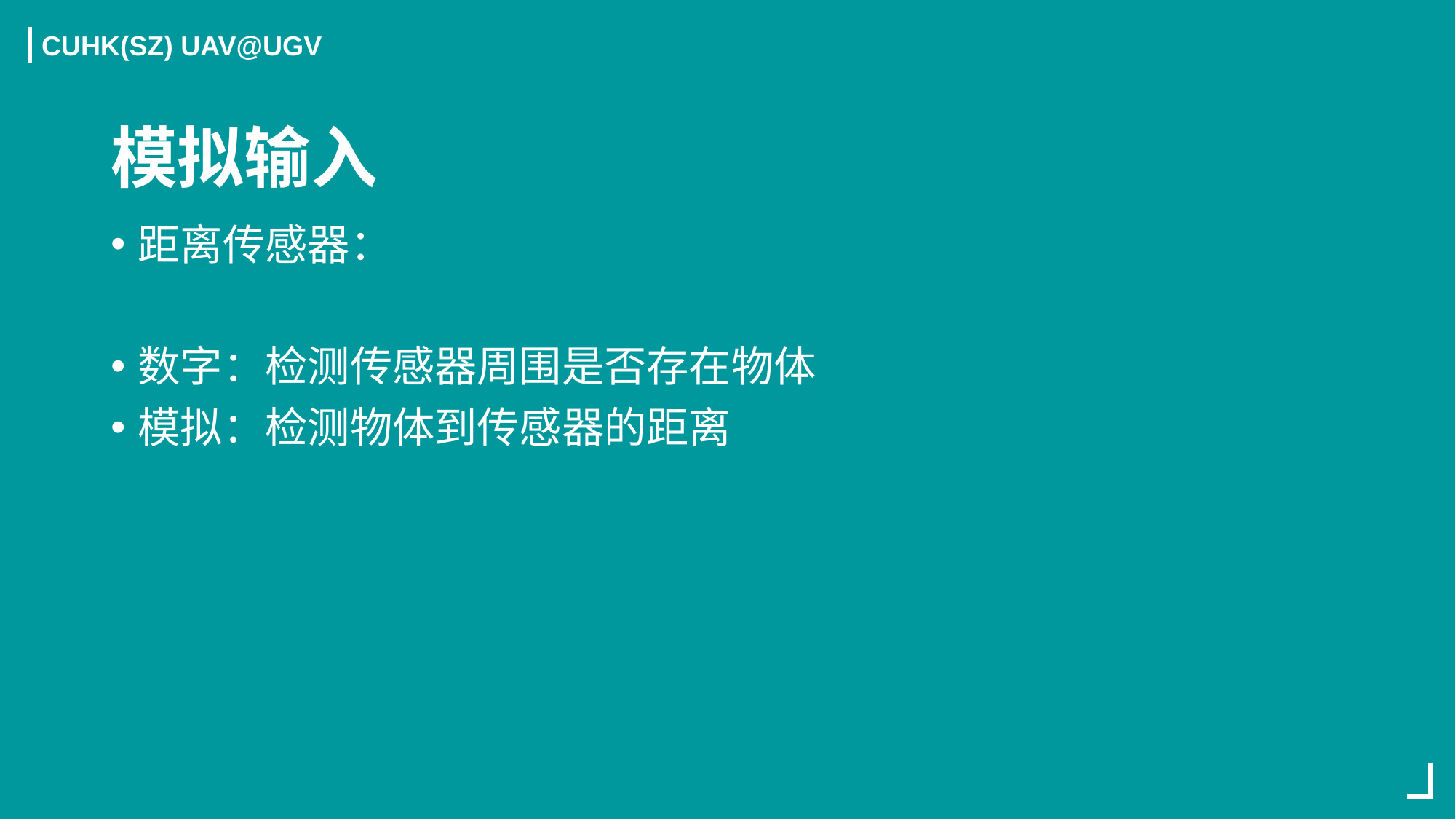

# 模拟输入
距离传感器：

数字：检测传感器周围是否存在物体
模拟：检测物体到传感器的距离